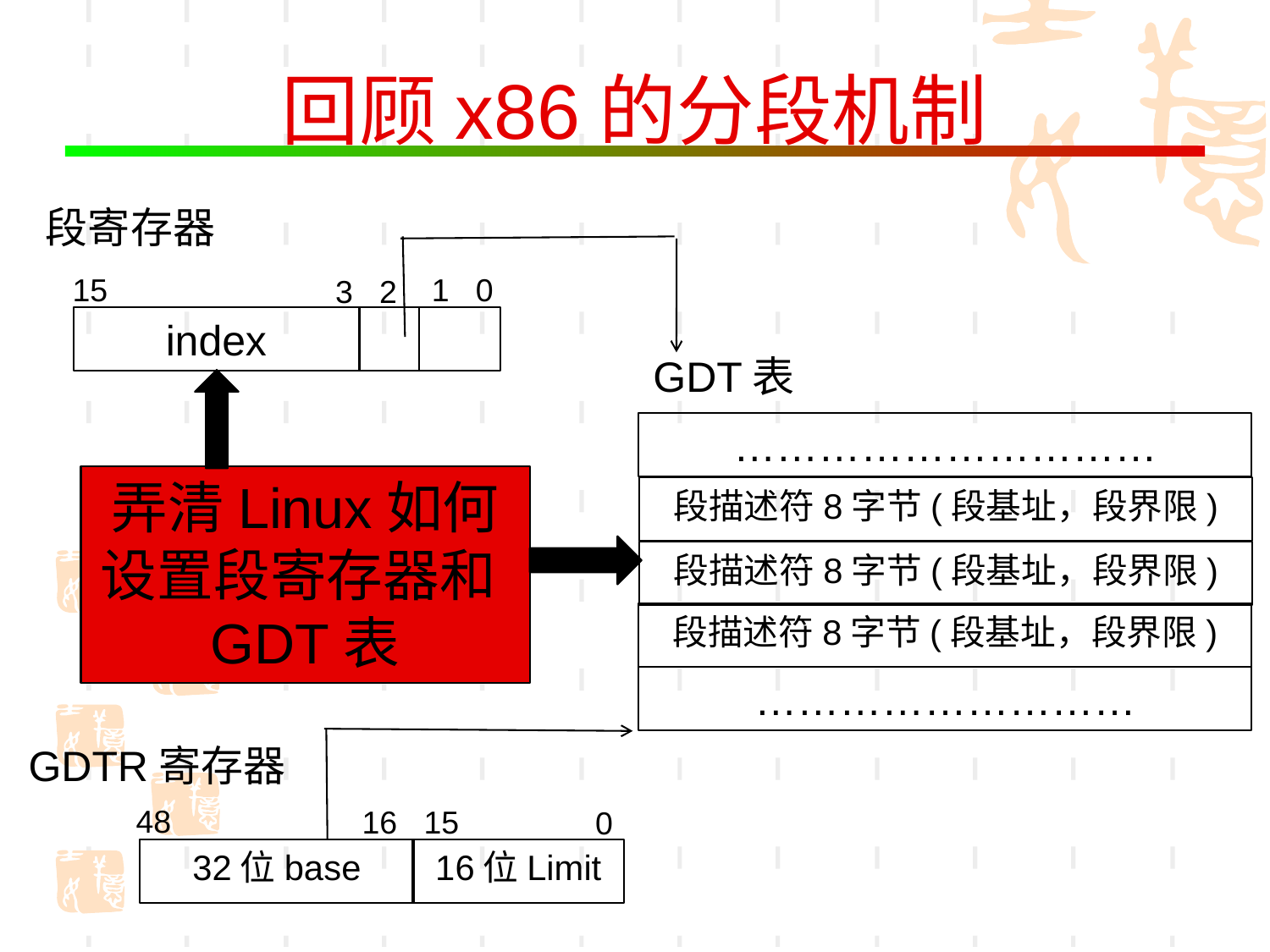

# 回顾x86的分段机制
段寄存器
15
1   0
      3   2
index

GDT表

…………………………
弄清Linux如何设置段寄存器和GDT表
段描述符8字节(段基址，段界限)

段描述符8字节(段基址，段界限)
段描述符8字节(段基址，段界限)
………………………
GDTR寄存器
48
16   15
0
32位base
16位Limit